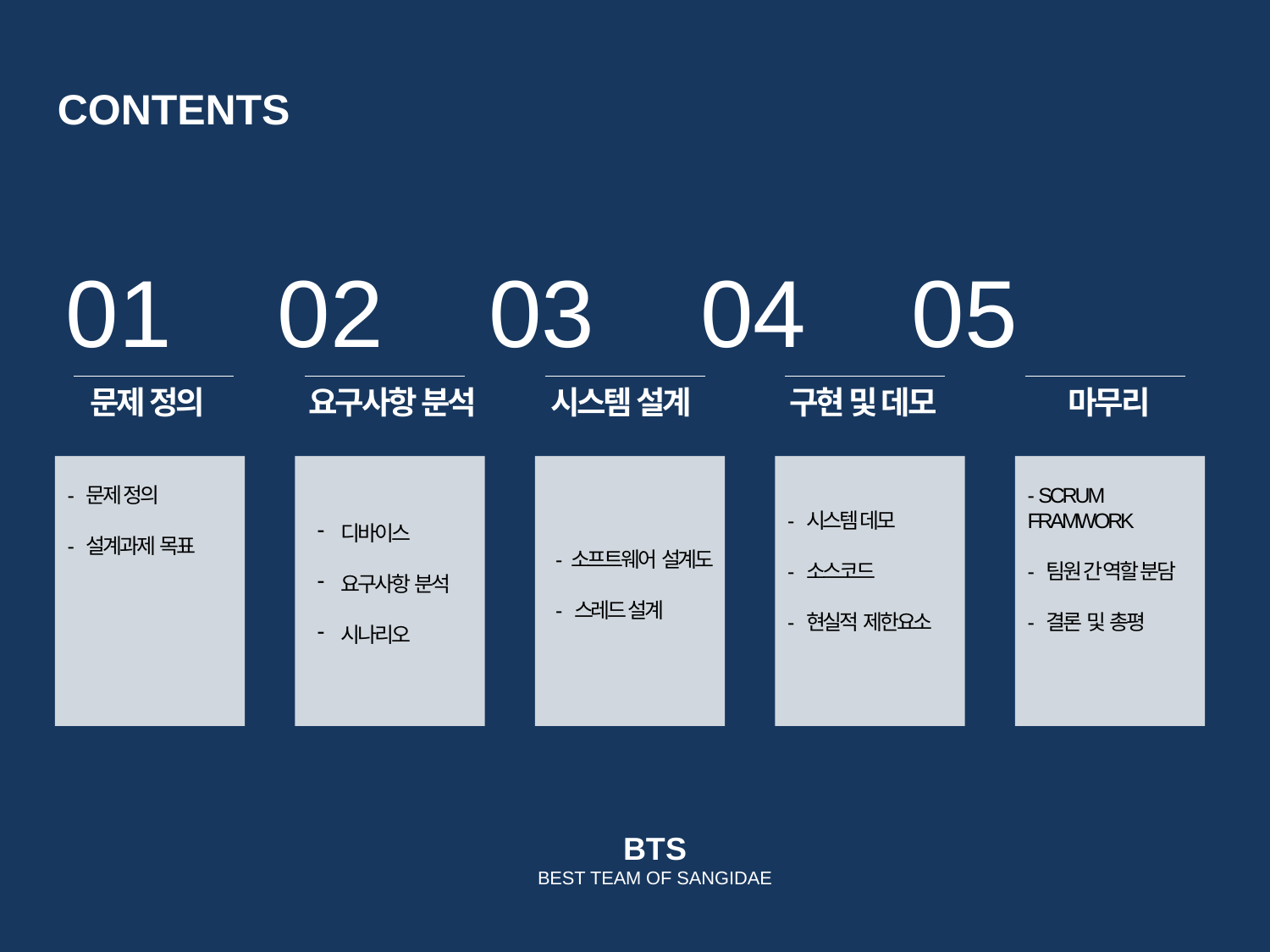

CONTENTS
01    02    03    04    05
문제 정의
요구사항 분석
시스템 설계
구현 및 데모
 마무리

-  문제 정의

-  설계과제  목표

-  시스템 데모

-  소스코드

-  현실적  제한요소

-  SCRUM FRAMWORK

-  팀원 간 역할 분담

-  결론  및  총평
디바이스

요구사항  분석

시나리오

- 소프트웨어  설계도

-  스레드 설계
BTS
BEST TEAM OF SANGIDAE